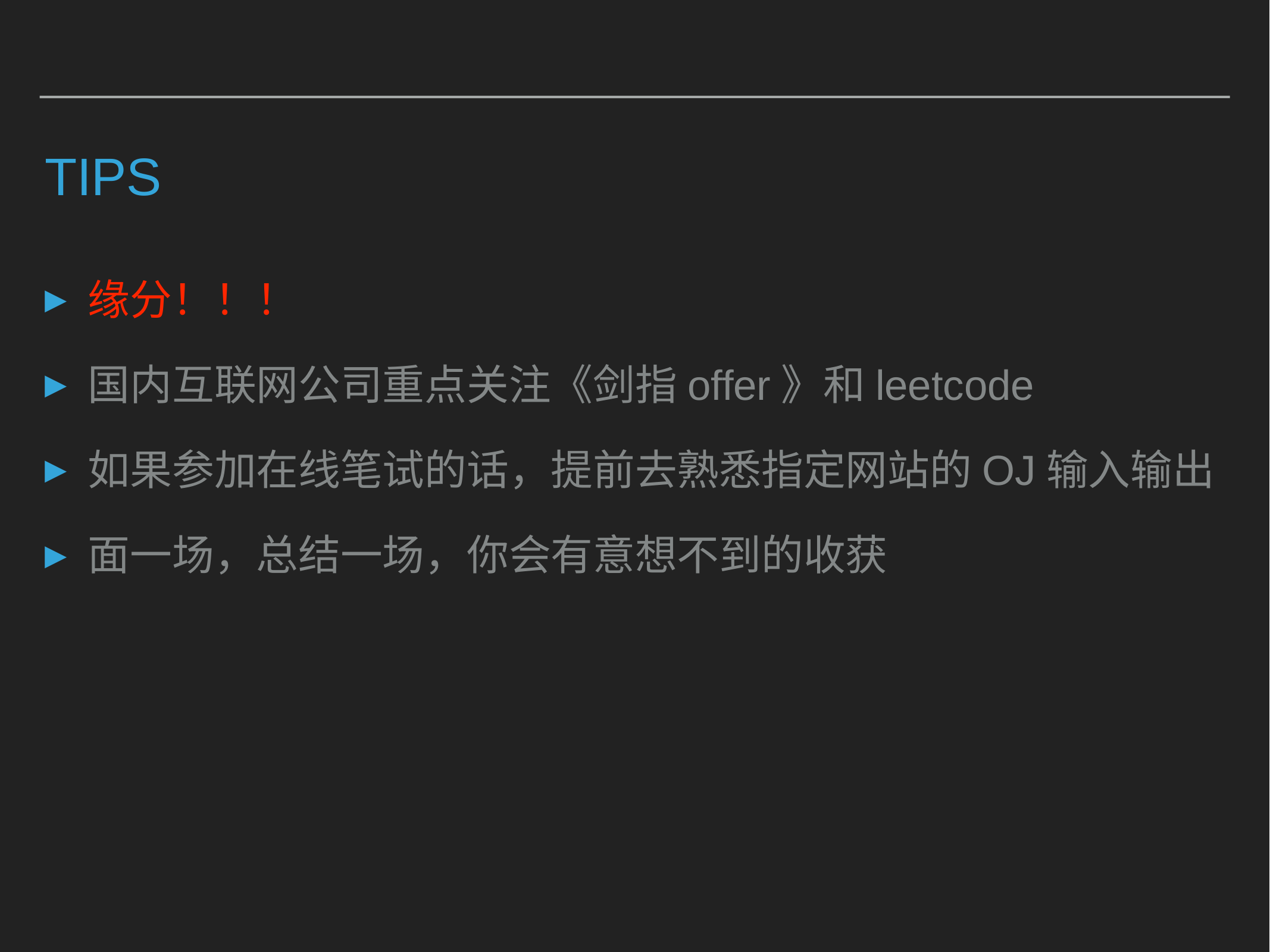

# Tips
缘分！！！
国内互联网公司重点关注《剑指offer》和leetcode
如果参加在线笔试的话，提前去熟悉指定网站的OJ输入输出
面一场，总结一场，你会有意想不到的收获